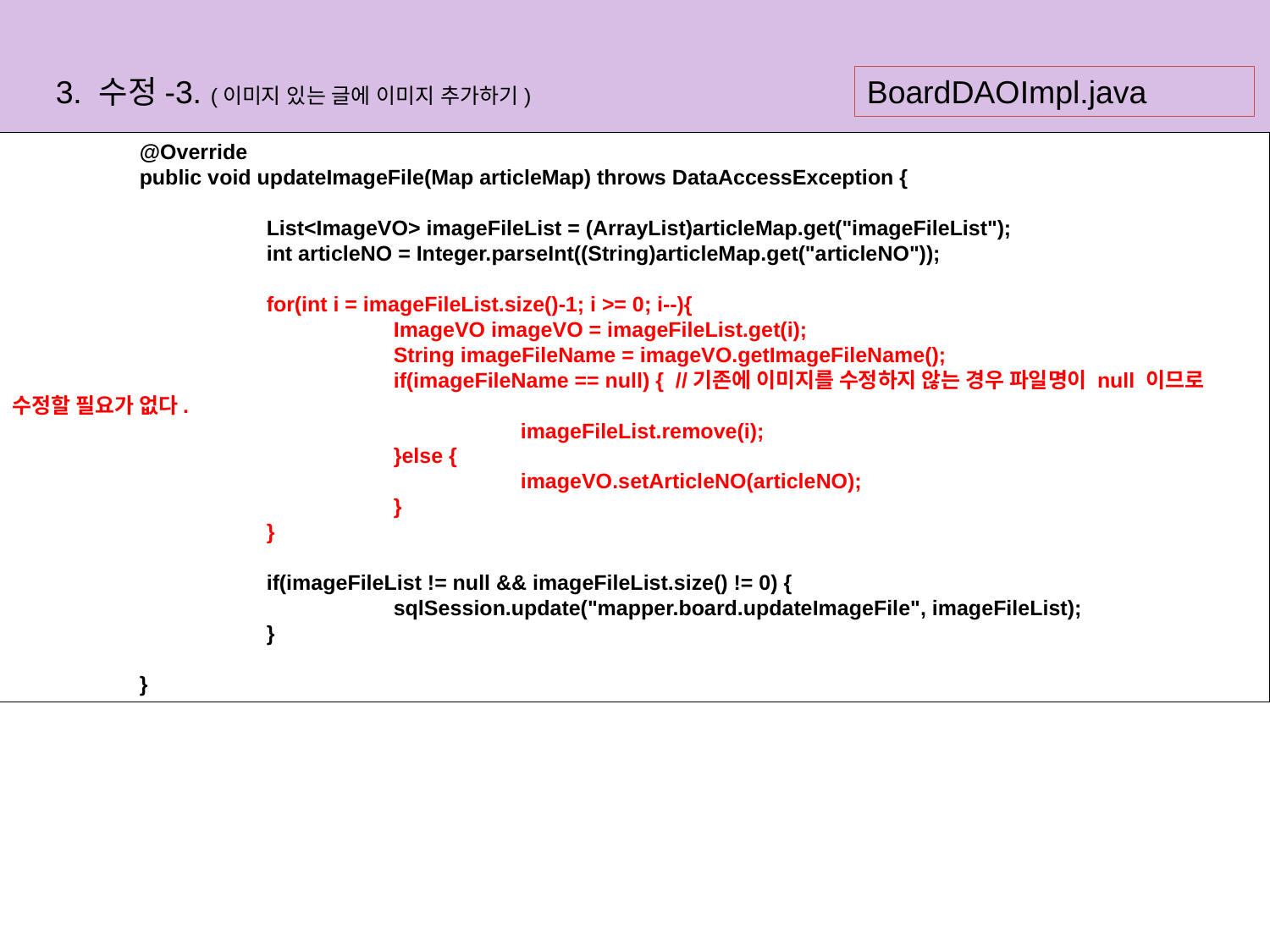

BoardDAOImpl.java
3. 수정-3. (이미지 있는 글에 이미지 추가하기)
	@Override
	public void updateImageFile(Map articleMap) throws DataAccessException {

		List<ImageVO> imageFileList = (ArrayList)articleMap.get("imageFileList");
		int articleNO = Integer.parseInt((String)articleMap.get("articleNO"));

		for(int i = imageFileList.size()-1; i >= 0; i--){
			ImageVO imageVO = imageFileList.get(i);
			String imageFileName = imageVO.getImageFileName();
			if(imageFileName == null) {  //기존에 이미지를 수정하지 않는 경우 파일명이 null 이므로  수정할 필요가 없다.
				imageFileList.remove(i);
			}else {
				imageVO.setArticleNO(articleNO);
			}
		}

		if(imageFileList != null && imageFileList.size() != 0) {
			sqlSession.update("mapper.board.updateImageFile", imageFileList);
		}

	}